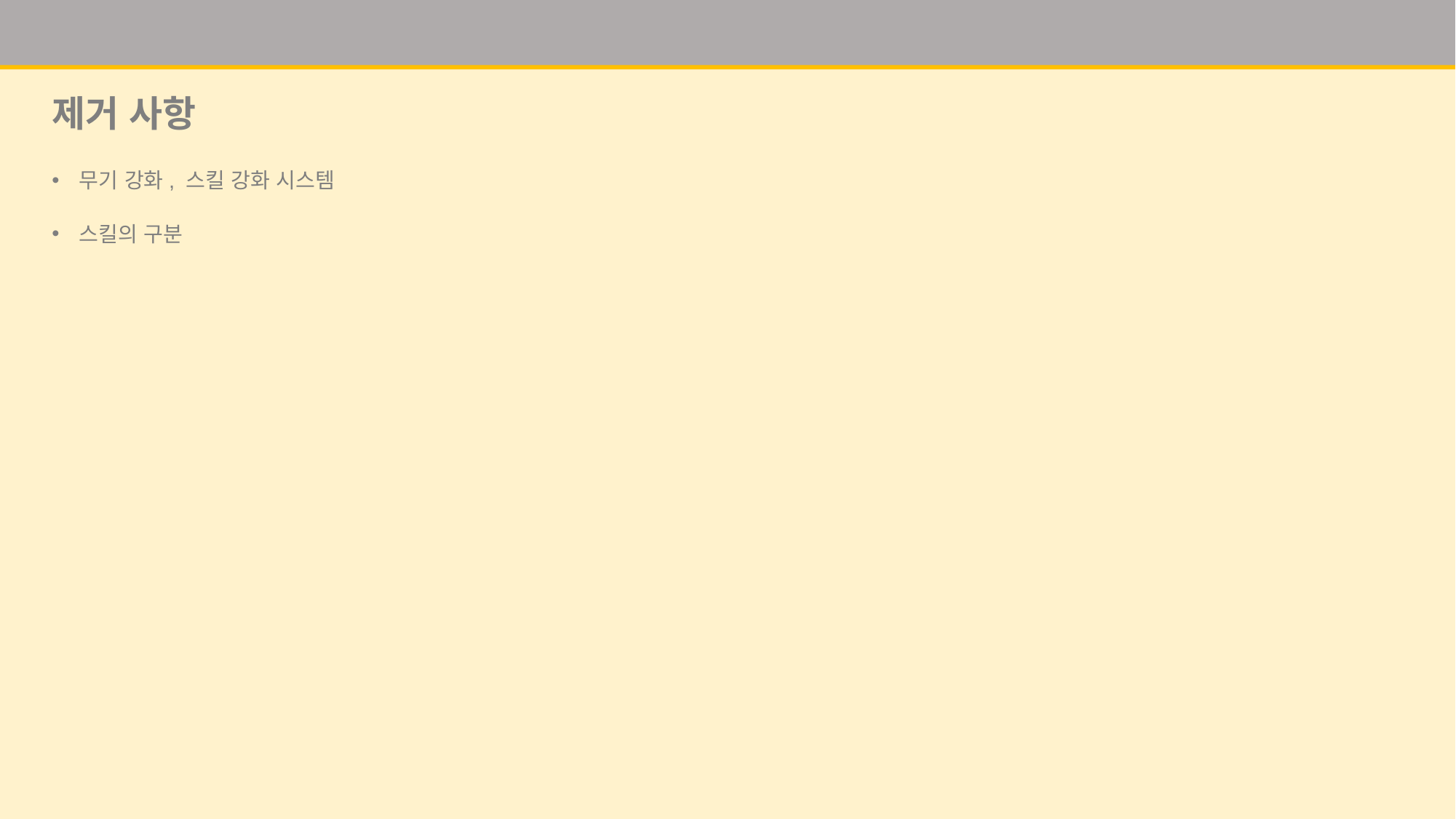

# 제거 사항
무기 강화, 스킬 강화 시스템
스킬의 구분